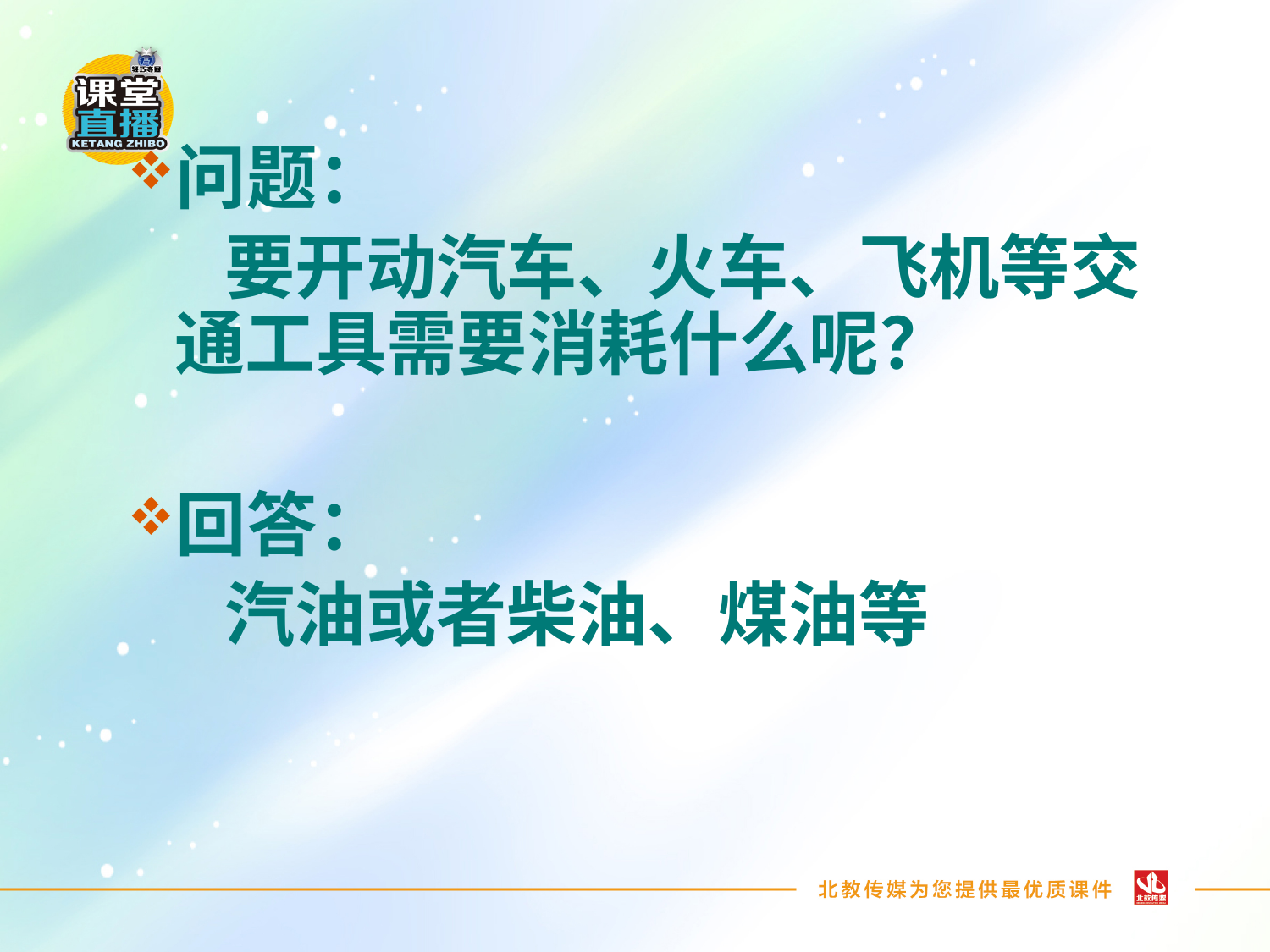

问题：
     要开动汽车、火车、飞机等交通工具需要消耗什么呢？

回答：
     汽油或者柴油、煤油等